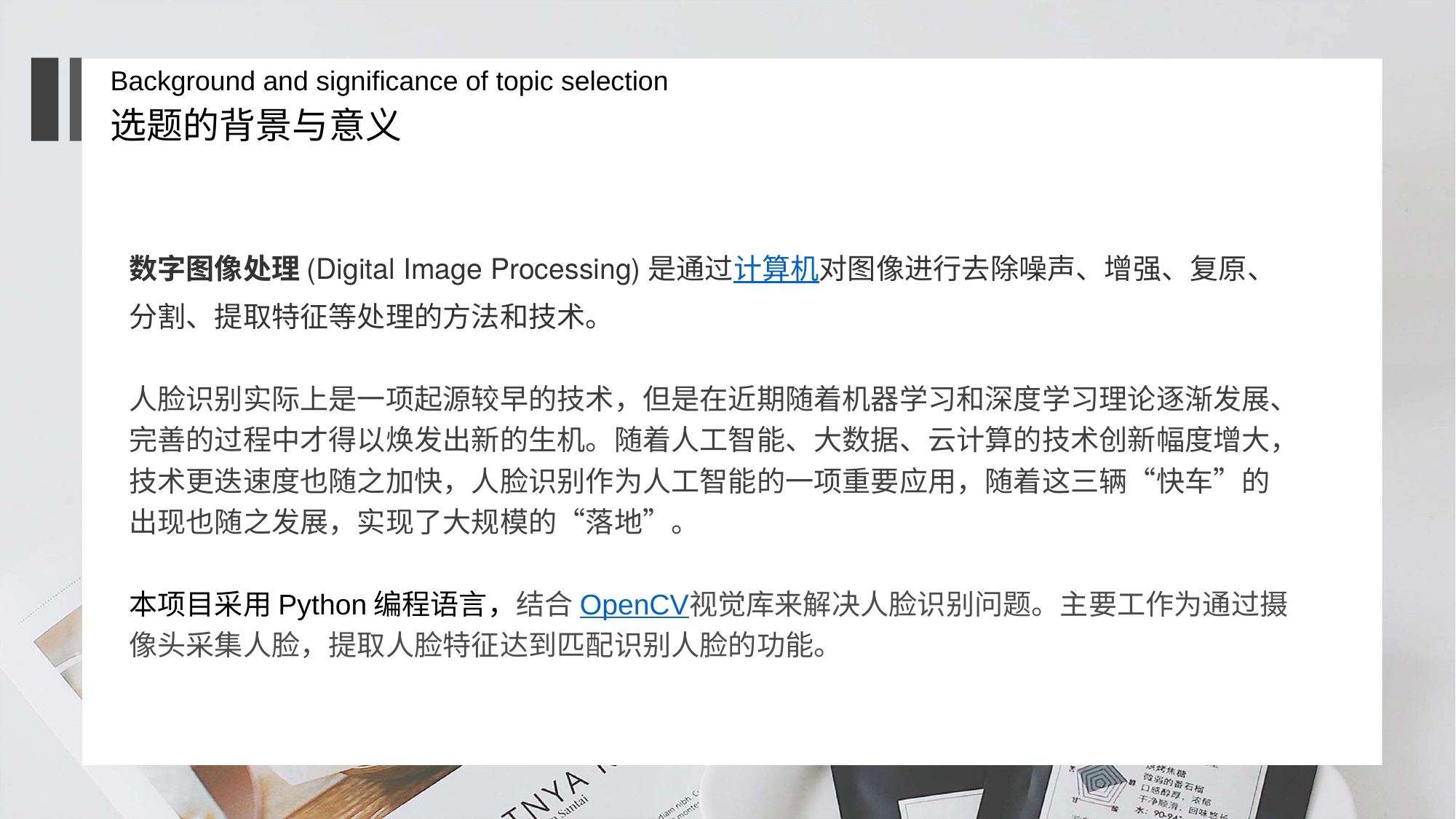

Background and significance of topic selection
选题的背景与意义

数字图像处理(Digital Image Processing)是通过计算机对图像进行去除噪声、增强、复原、分割、提取特征等处理的方法和技术。

人脸识别实际上是一项起源较早的技术，但是在近期随着机器学习和深度学习理论逐渐发展、完善的过程中才得以焕发出新的生机。随着人工智能、大数据、云计算的技术创新幅度增大，技术更迭速度也随之加快，人脸识别作为人工智能的一项重要应用，随着这三辆“快车”的出现也随之发展，实现了大规模的“落地”。

本项目采用Python编程语言，结合OpenCV视觉库来解决人脸识别问题。主要工作为通过摄像头采集人脸，提取人脸特征达到匹配识别人脸的功能。